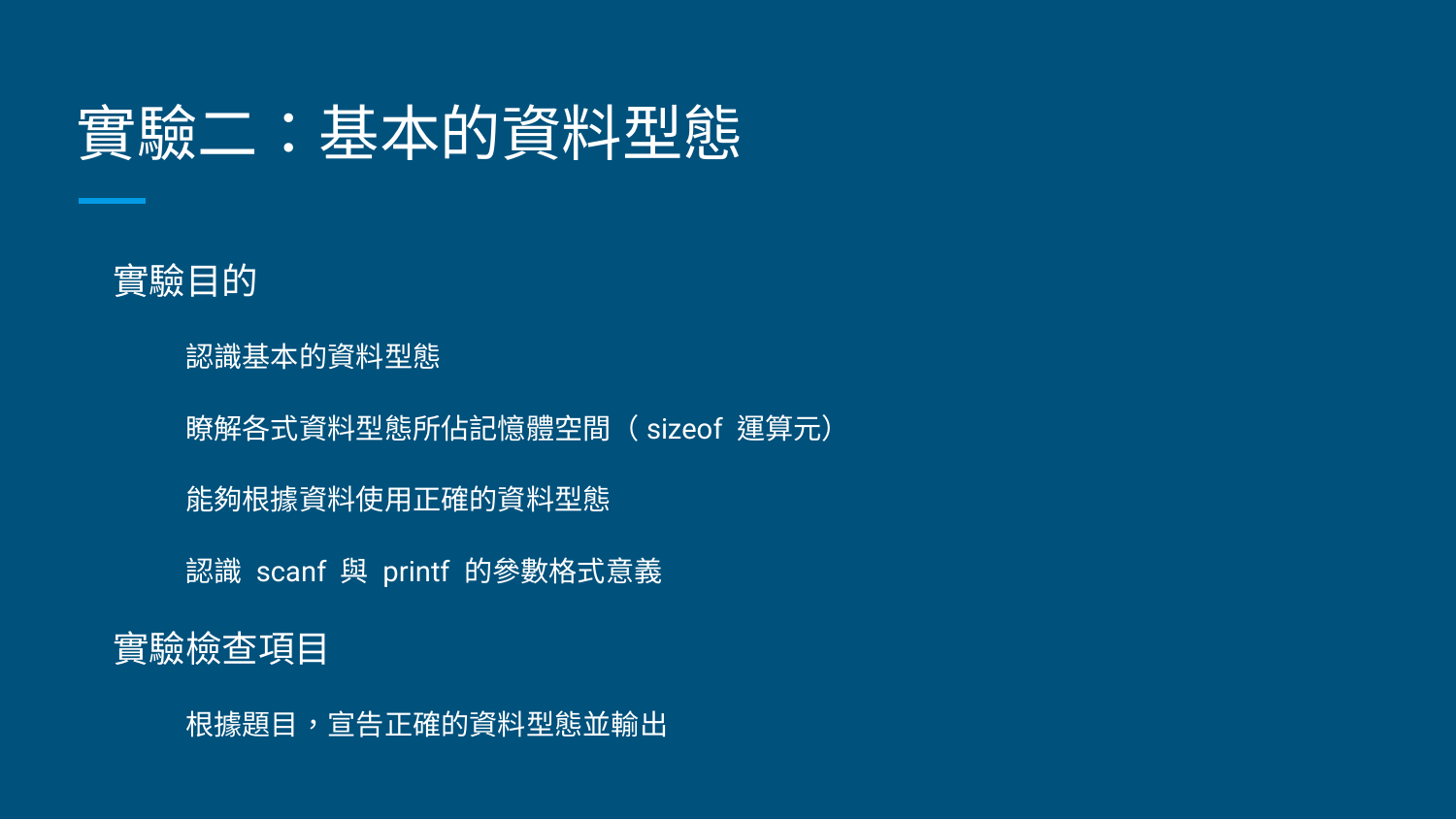

# 實驗二：基本的資料型態
實驗目的
認識基本的資料型態
瞭解各式資料型態所佔記憶體空間（sizeof 運算元）
能夠根據資料使用正確的資料型態
認識 scanf 與 printf 的參數格式意義
實驗檢查項目
根據題目，宣告正確的資料型態並輸出